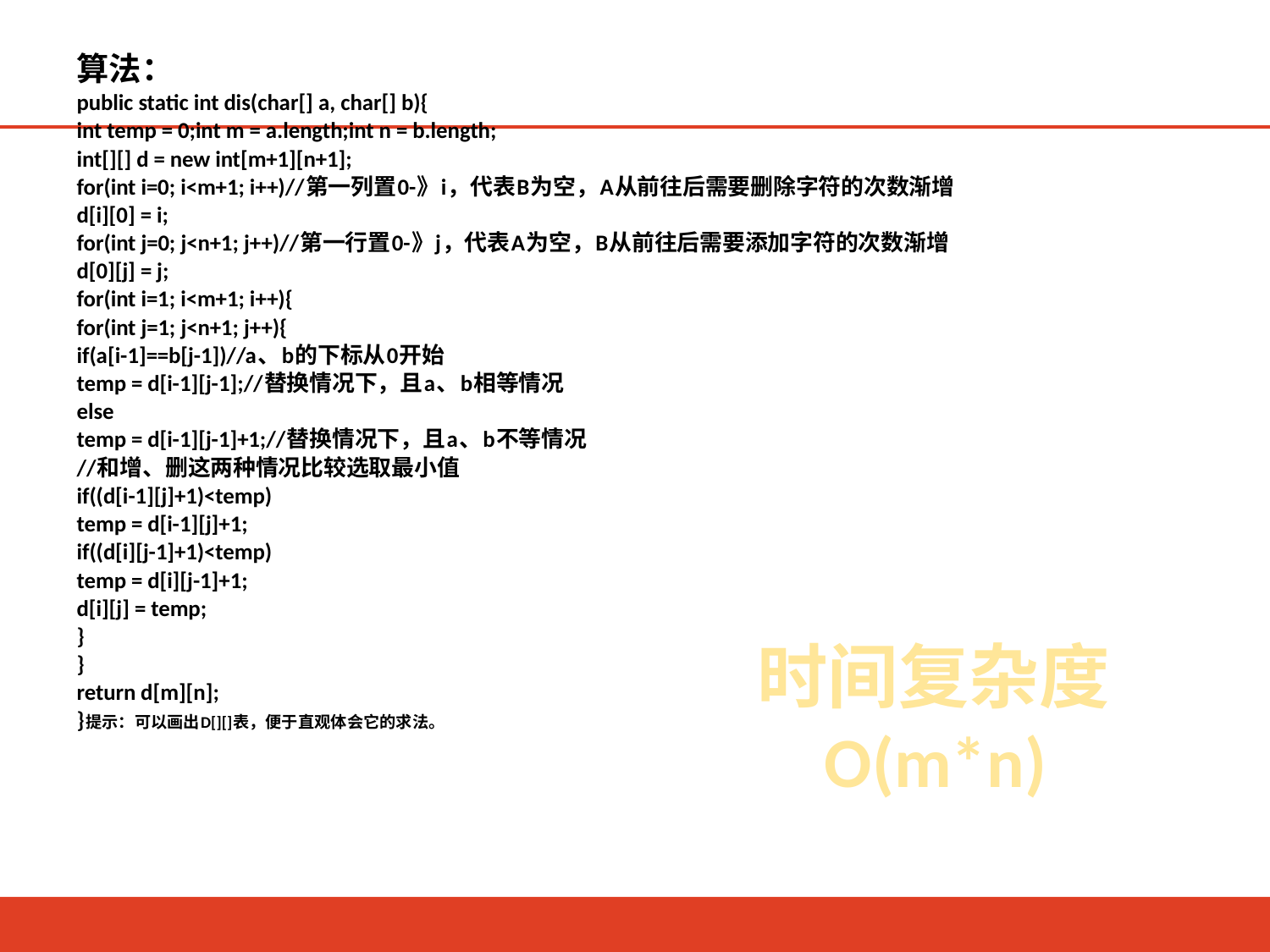

算法：
	public static int dis(char[] a, char[] b){
		int temp = 0;int m = a.length;int n = b.length;
		int[][] d = new int[m+1][n+1];
		for(int i=0; i<m+1; i++)//第一列置0-》i，代表B为空，A从前往后需要删除字符的次数渐增
			d[i][0] = i;
		for(int j=0; j<n+1; j++)//第一行置0-》j，代表A为空，B从前往后需要添加字符的次数渐增
			d[0][j] = j;
		for(int i=1; i<m+1; i++){
			for(int j=1; j<n+1; j++){
				if(a[i-1]==b[j-1])//a、b的下标从0开始
					temp = d[i-1][j-1];//替换情况下，且a、b相等情况
				else
					temp = d[i-1][j-1]+1;//替换情况下，且a、b不等情况
				//和增、删这两种情况比较选取最小值
				if((d[i-1][j]+1)<temp)
					temp = d[i-1][j]+1;
				if((d[i][j-1]+1)<temp)
					temp = d[i][j-1]+1;
				d[i][j] = temp;
			}
		}
		return d[m][n];
	}提示：可以画出D[][]表，便于直观体会它的求法。

时间复杂度O(m*n)